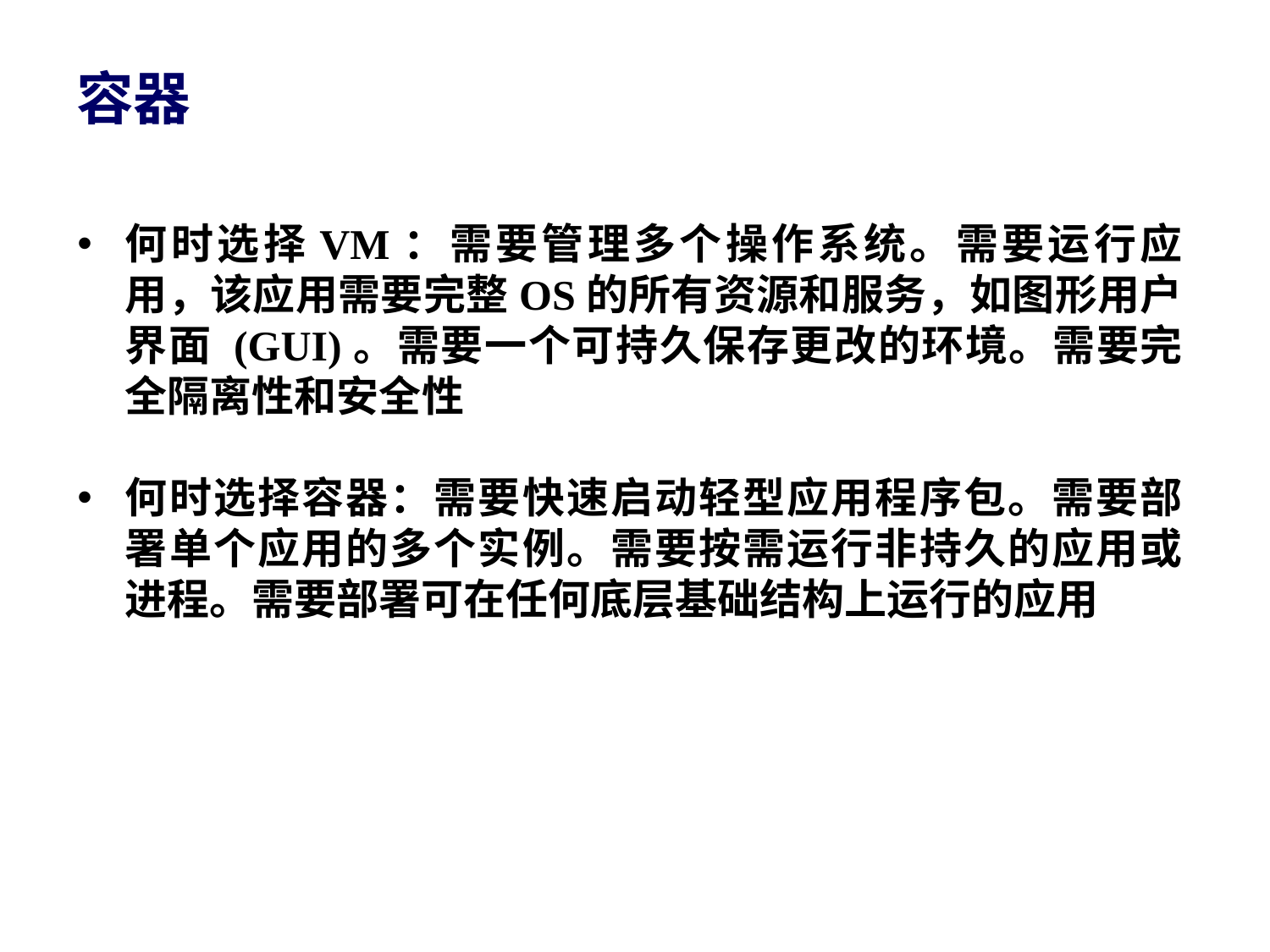

# 容器
何时选择VM：需要管理多个操作系统。需要运行应用，该应用需要完整OS的所有资源和服务，如图形用户界面 (GUI)。需要一个可持久保存更改的环境。需要完全隔离性和安全性

何时选择容器：需要快速启动轻型应用程序包。需要部署单个应用的多个实例。需要按需运行非持久的应用或进程。需要部署可在任何底层基础结构上运行的应用